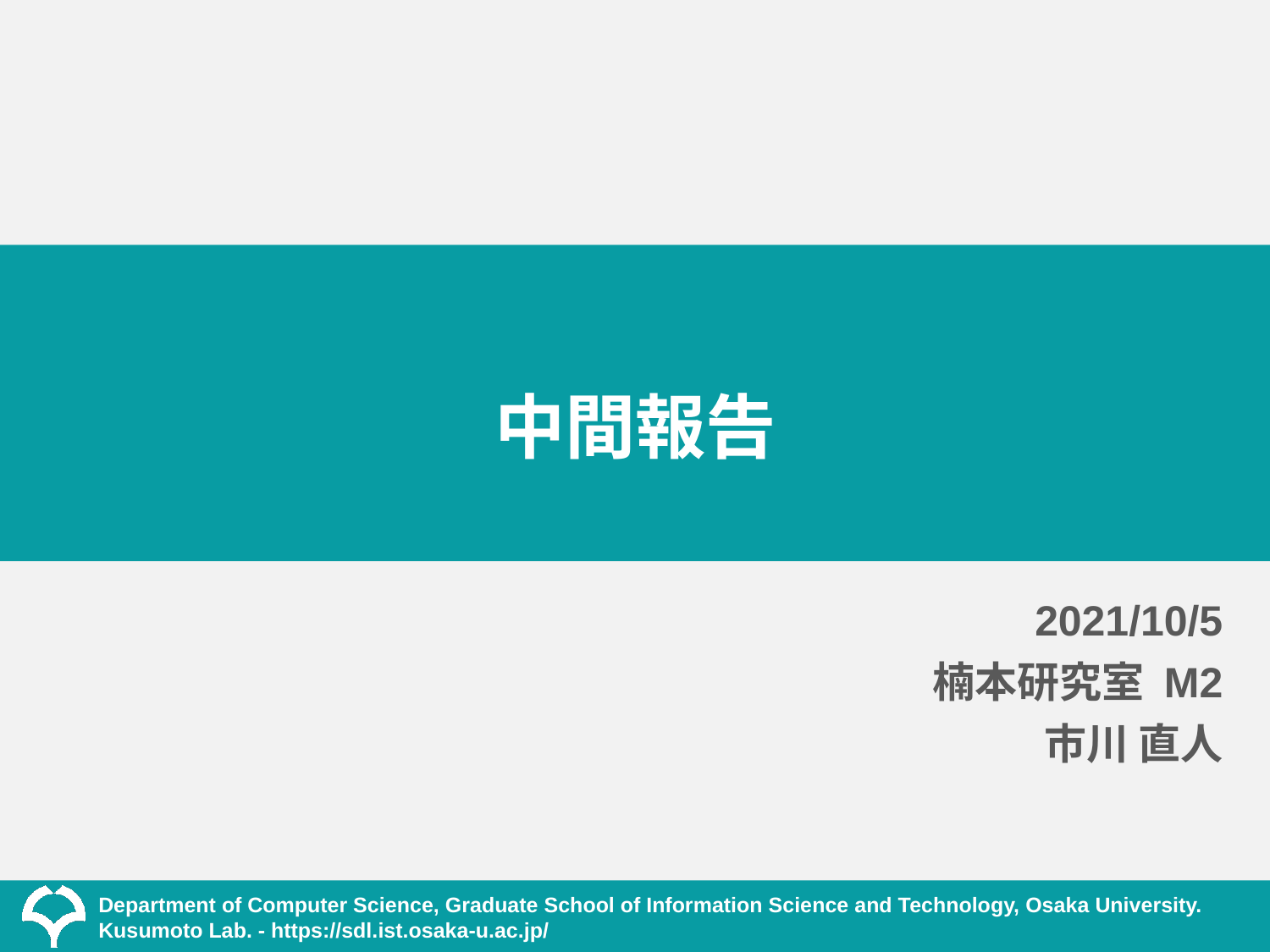

# 中間報告
2021/10/5
楠本研究室 M2
市川 直人